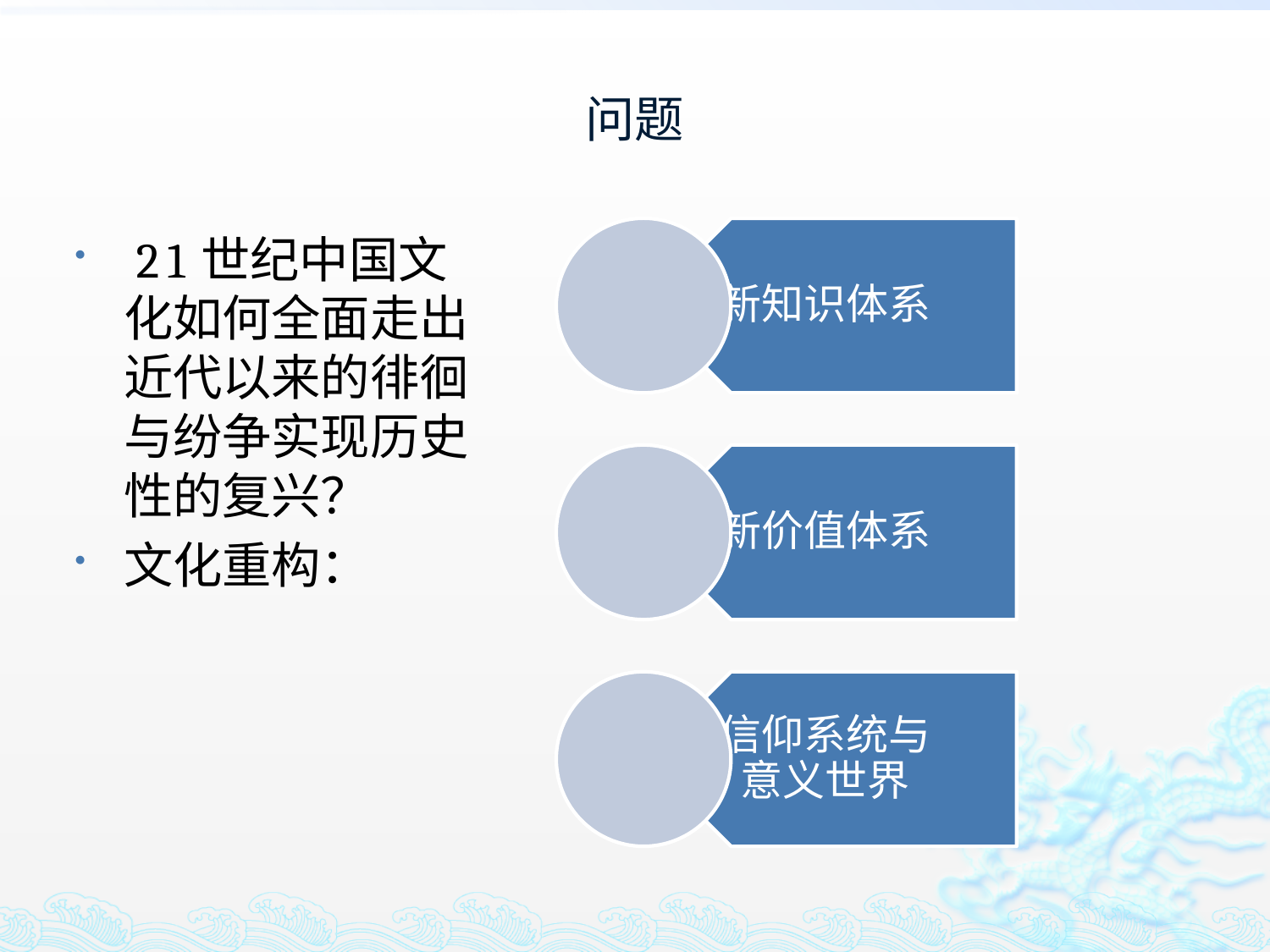

# 问题
新知识体系
新价值体系
信仰系统与意义世界
 21世纪中国文化如何全面走出近代以来的徘徊与纷争实现历史性的复兴？
文化重构：